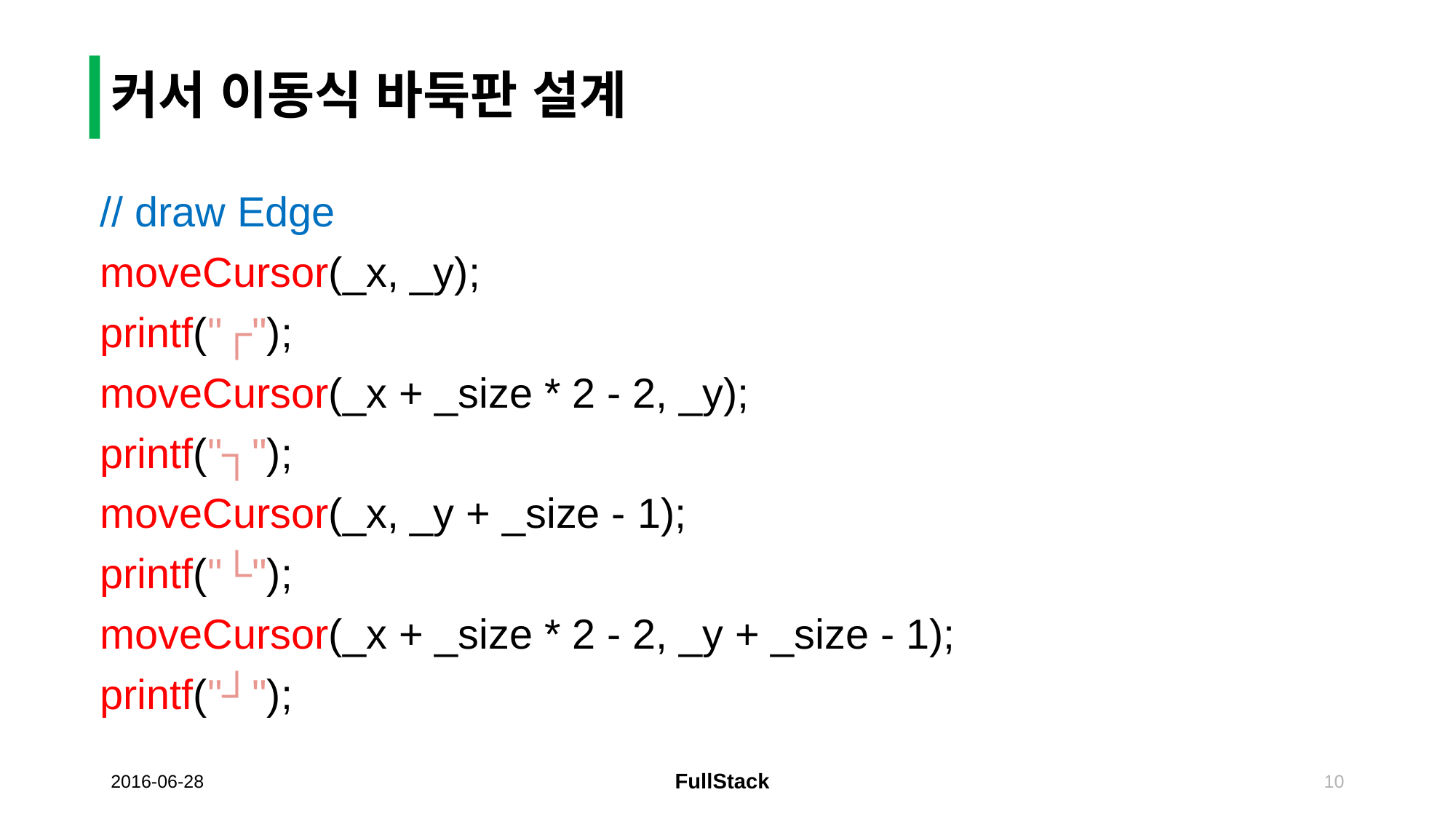

# 커서 이동식 바둑판 설계
// draw Edge
moveCursor(_x, _y);
printf("┌");
moveCursor(_x + _size * 2 - 2, _y);
printf("┐");
moveCursor(_x, _y + _size - 1);
printf("└");
moveCursor(_x + _size * 2 - 2, _y + _size - 1);
printf("┘");
2016-06-28
10